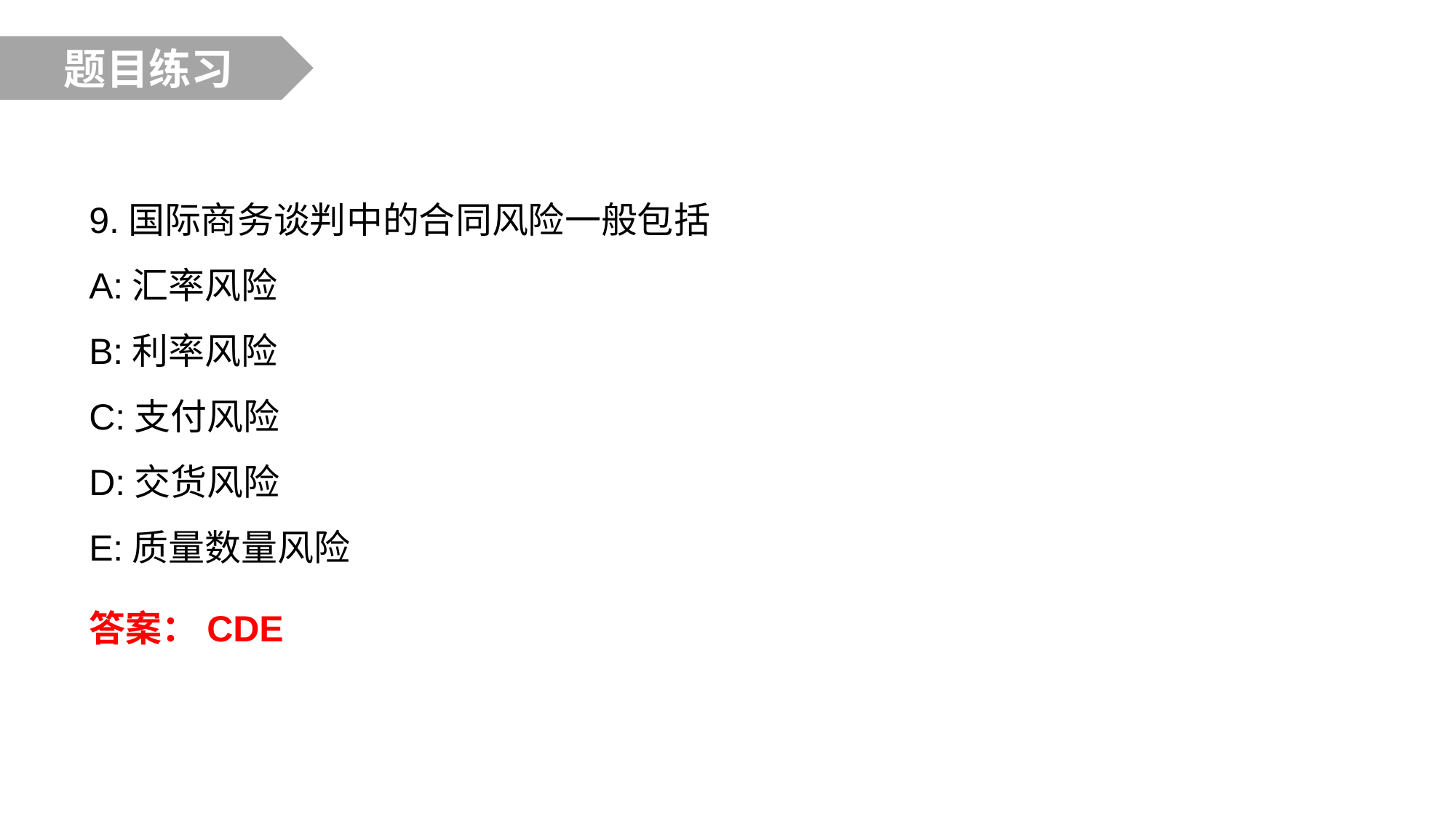

题目练习
9.国际商务谈判中的合同风险一般包括
A:汇率风险
B:利率风险
C:支付风险
D:交货风险
E:质量数量风险
答案：CDE